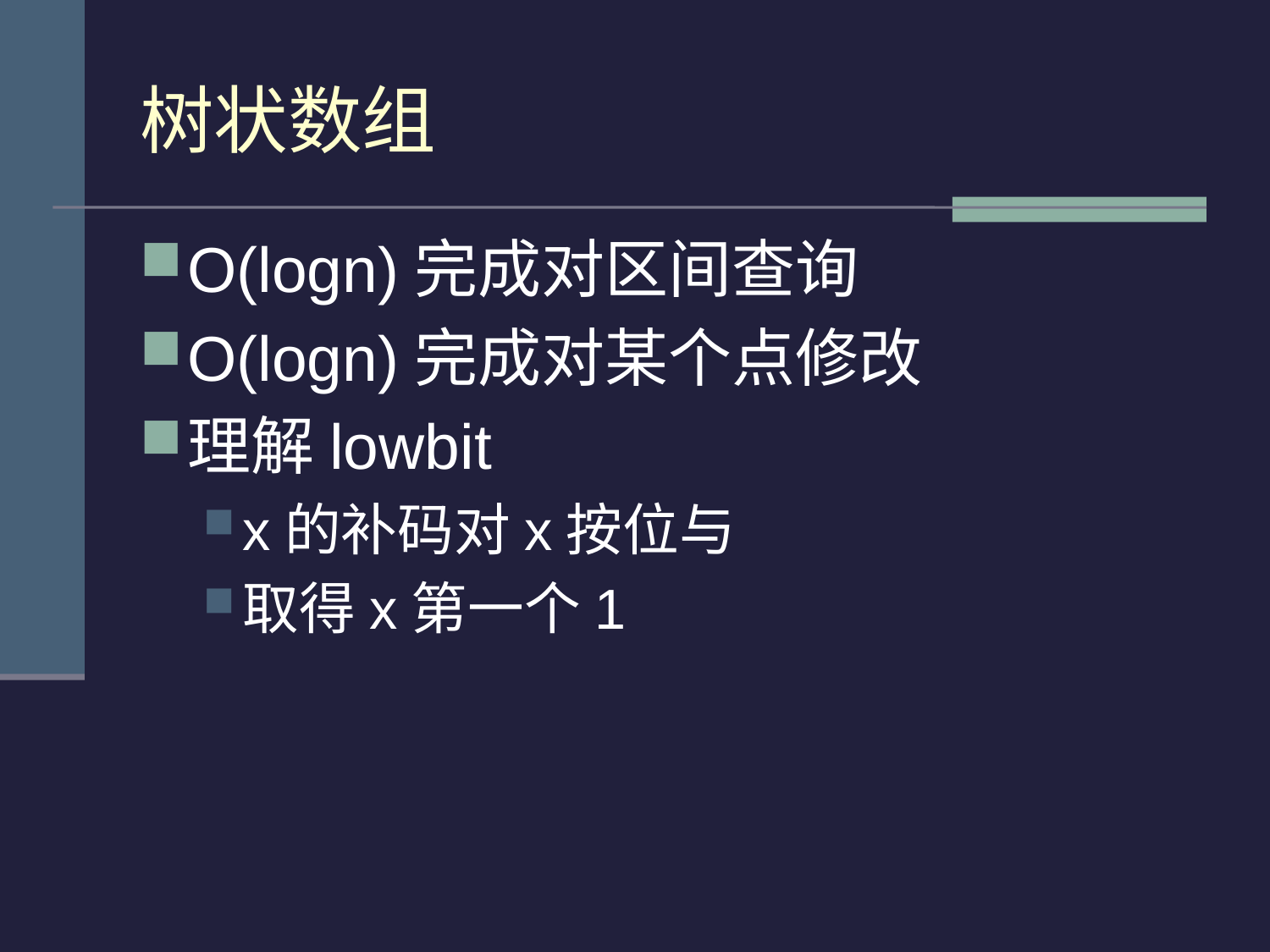

# 树状数组
O(logn)完成对区间查询
O(logn)完成对某个点修改
理解lowbit
x的补码对x按位与
取得x第一个1